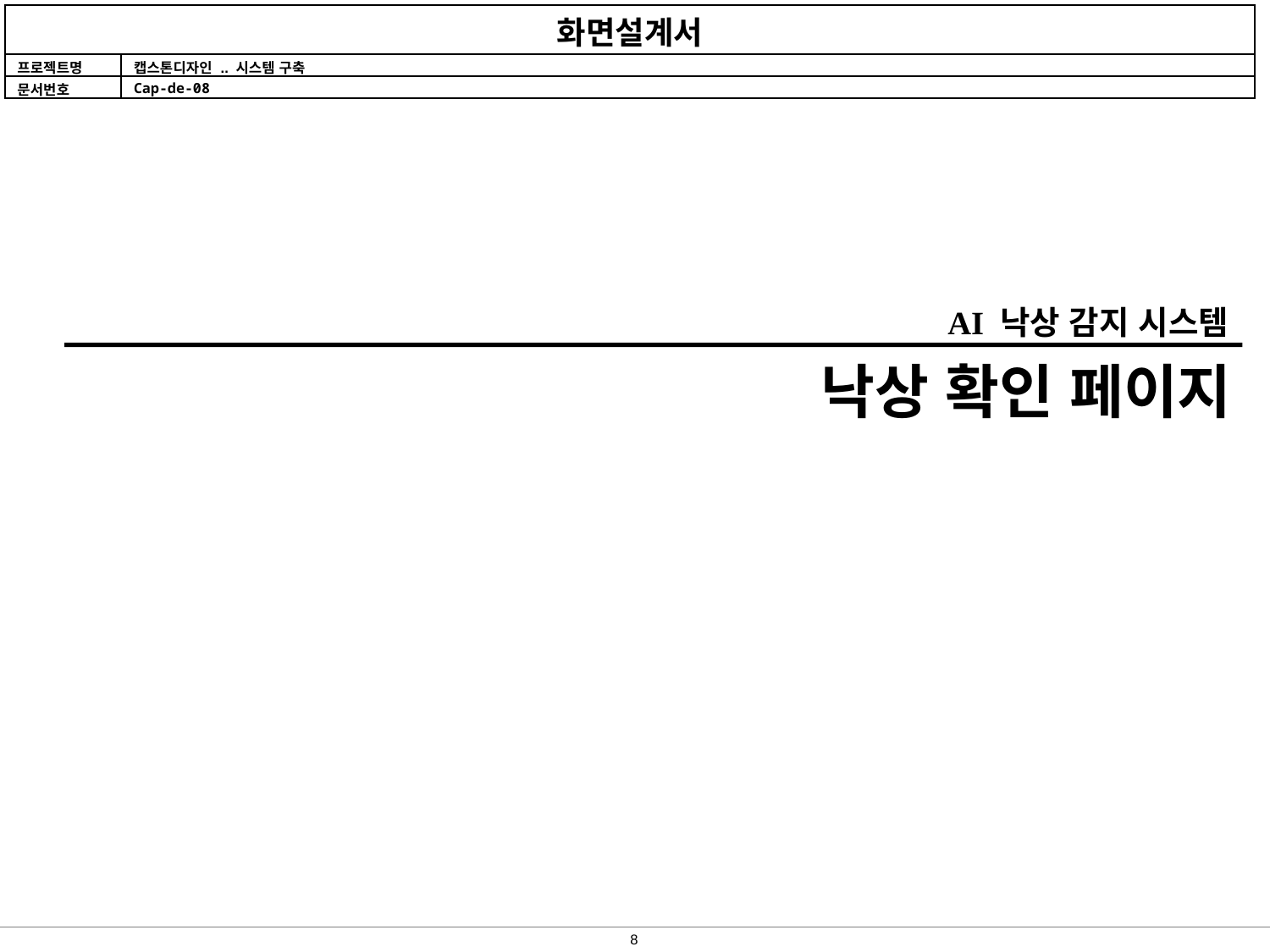

AI 낙상 감지 시스템

낙상 확인 페이지